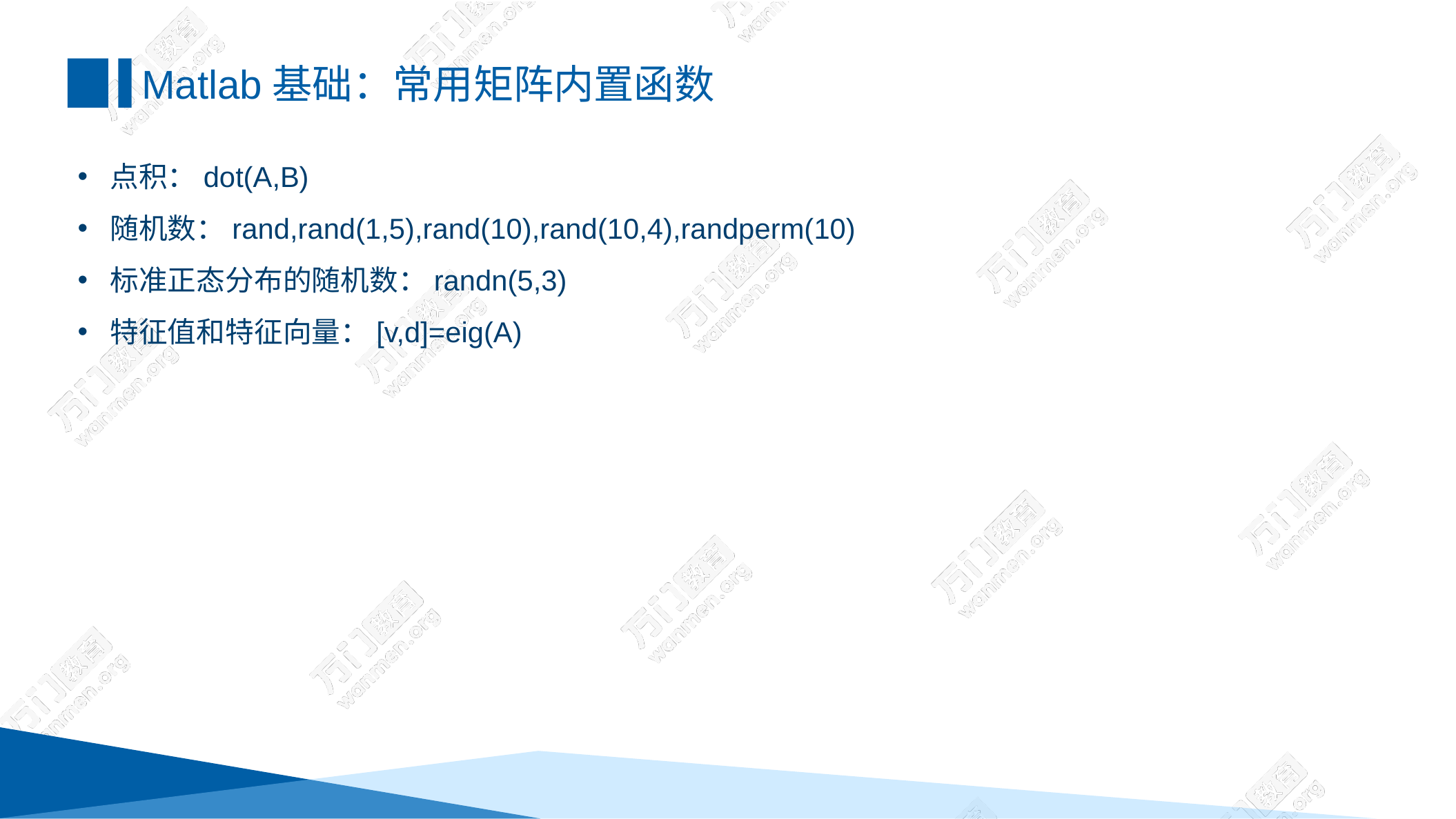

Matlab基础：常用矩阵内置函数

点积：dot(A,B)
随机数：rand,rand(1,5),rand(10),rand(10,4),randperm(10)
标准正态分布的随机数：randn(5,3)
特征值和特征向量：[v,d]=eig(A)